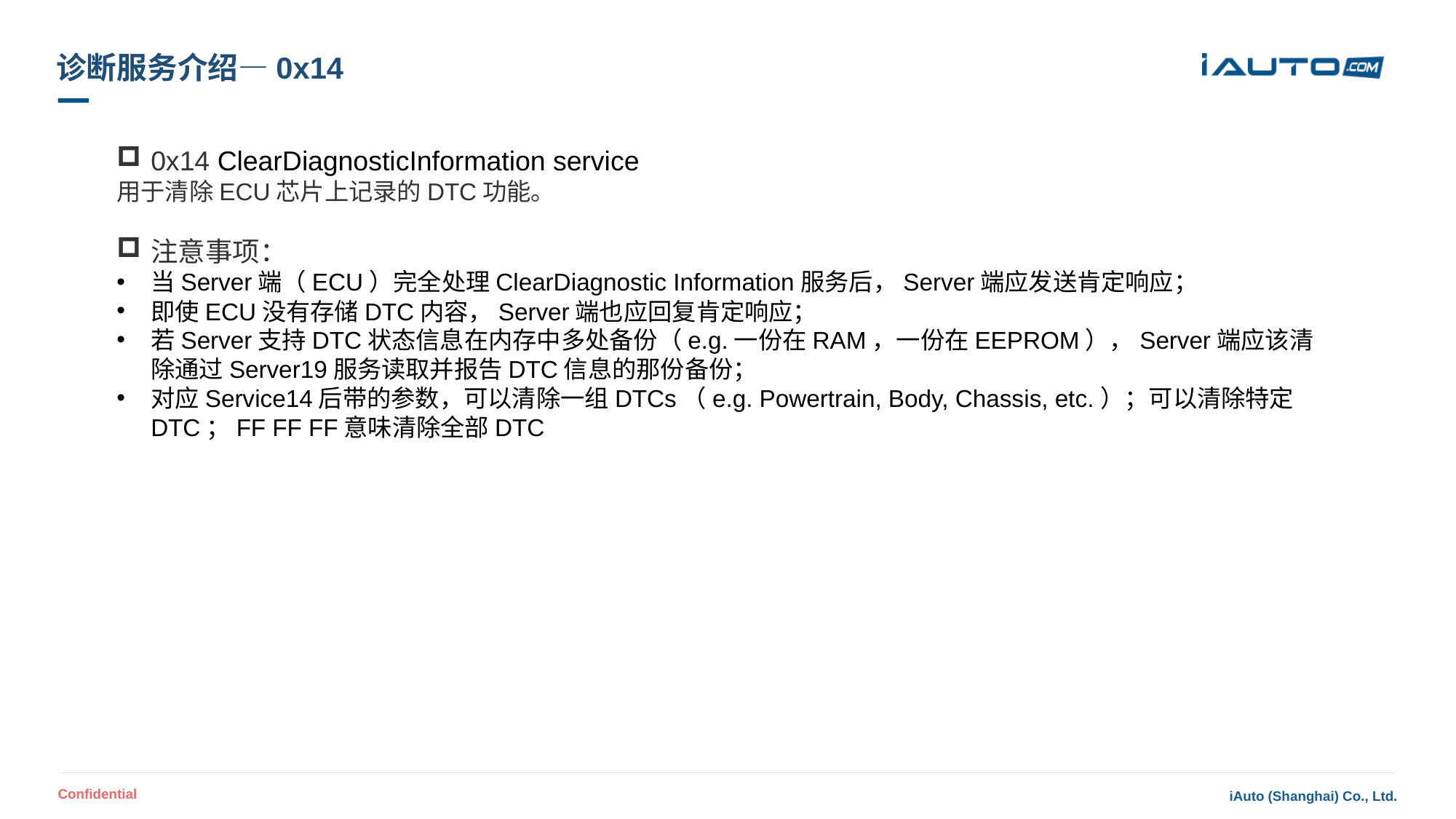

# 诊断服务介绍—0x14
0x14 ClearDiagnosticInformation service
用于清除ECU芯片上记录的DTC功能。

注意事项：
当Server端（ECU）完全处理ClearDiagnostic Information服务后，Server端应发送肯定响应；
即使ECU没有存储DTC内容，Server端也应回复肯定响应；
若Server支持DTC状态信息在内存中多处备份（e.g.一份在RAM，一份在EEPROM），Server端应该清除通过Server19服务读取并报告DTC信息的那份备份；
对应Service14后带的参数，可以清除一组DTCs（e.g. Powertrain, Body, Chassis, etc.）；可以清除特定DTC；FF FF FF意味清除全部DTC